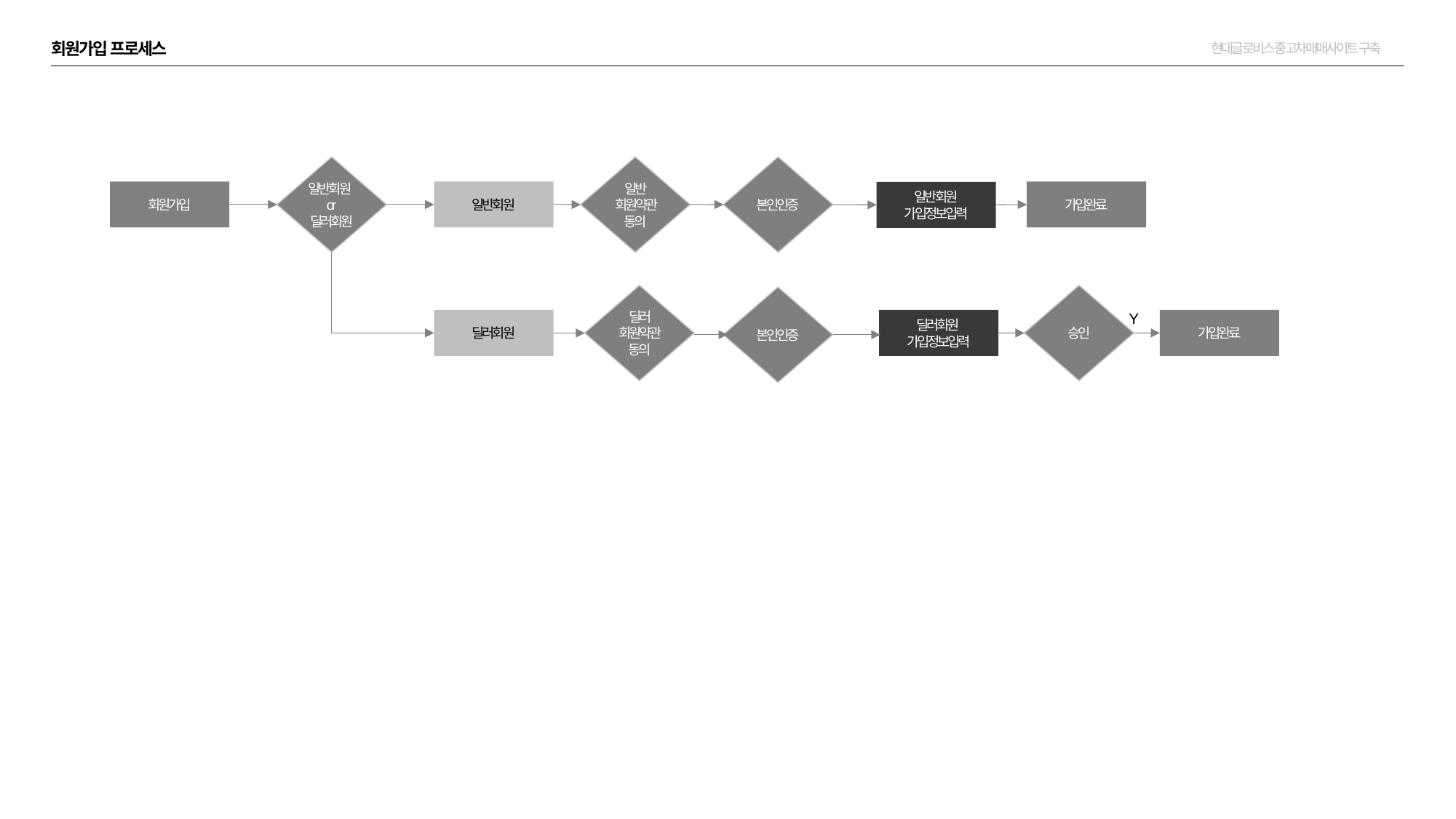

회원가입 프로세스
일반 회원약관 동의
본인인증
일반회원or
딜러회원
회원가입
일반회원
가입완료
일반회원
가입정보입력
딜러 회원약관 동의
승인
본인인증
Y
가입완료
딜러회원
딜러회원
가입정보입력